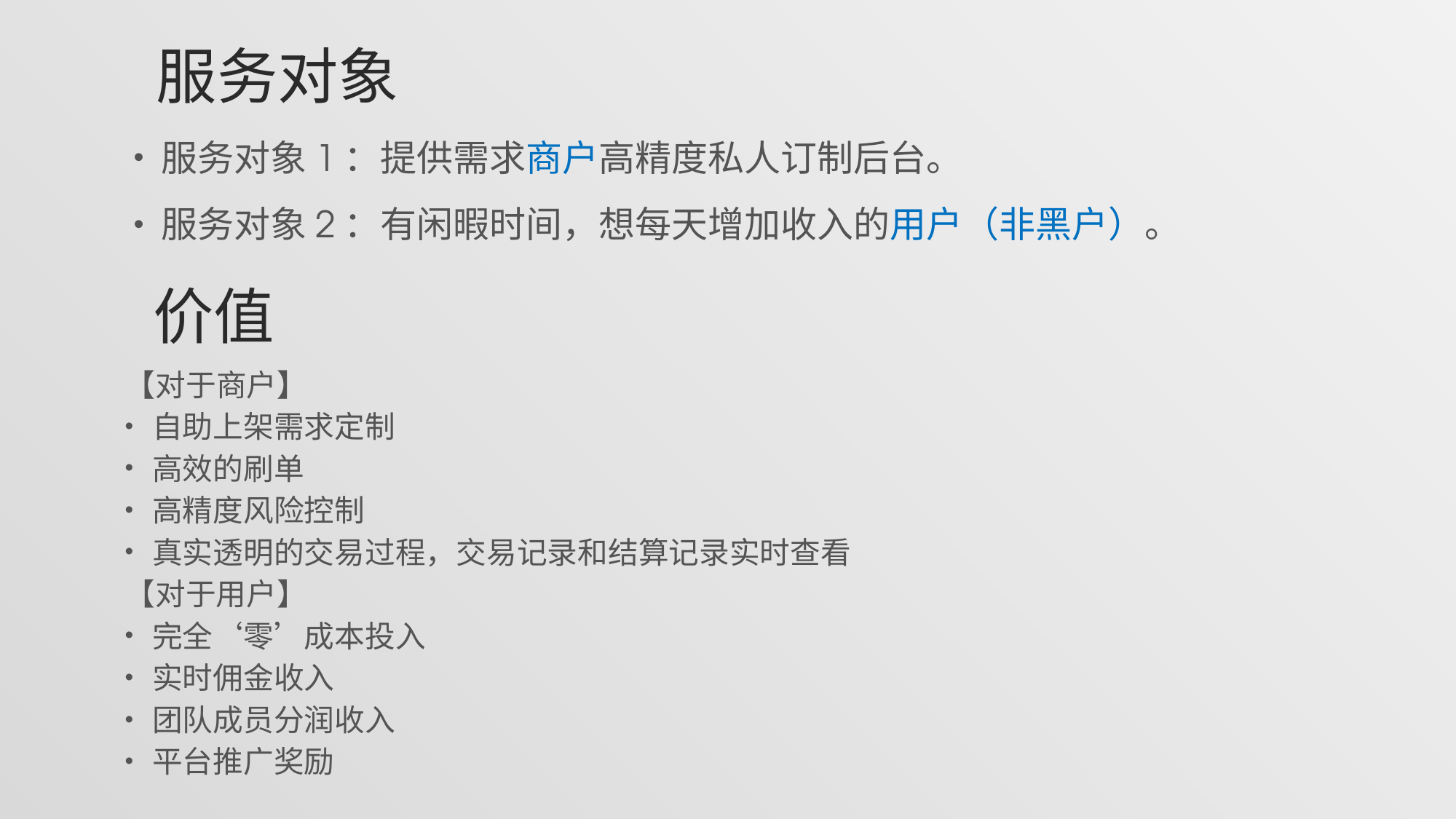

# 服务对象
服务对象1：提供需求商户高精度私人订制后台。
服务对象2：有闲暇时间，想每天增加收入的用户（非黑户）。
价值

【对于商户】
自助上架需求定制
高效的刷单
高精度风险控制
真实透明的交易过程，交易记录和结算记录实时查看
【对于用户】
完全‘零’成本投入
实时佣金收入
团队成员分润收入
平台推广奖励